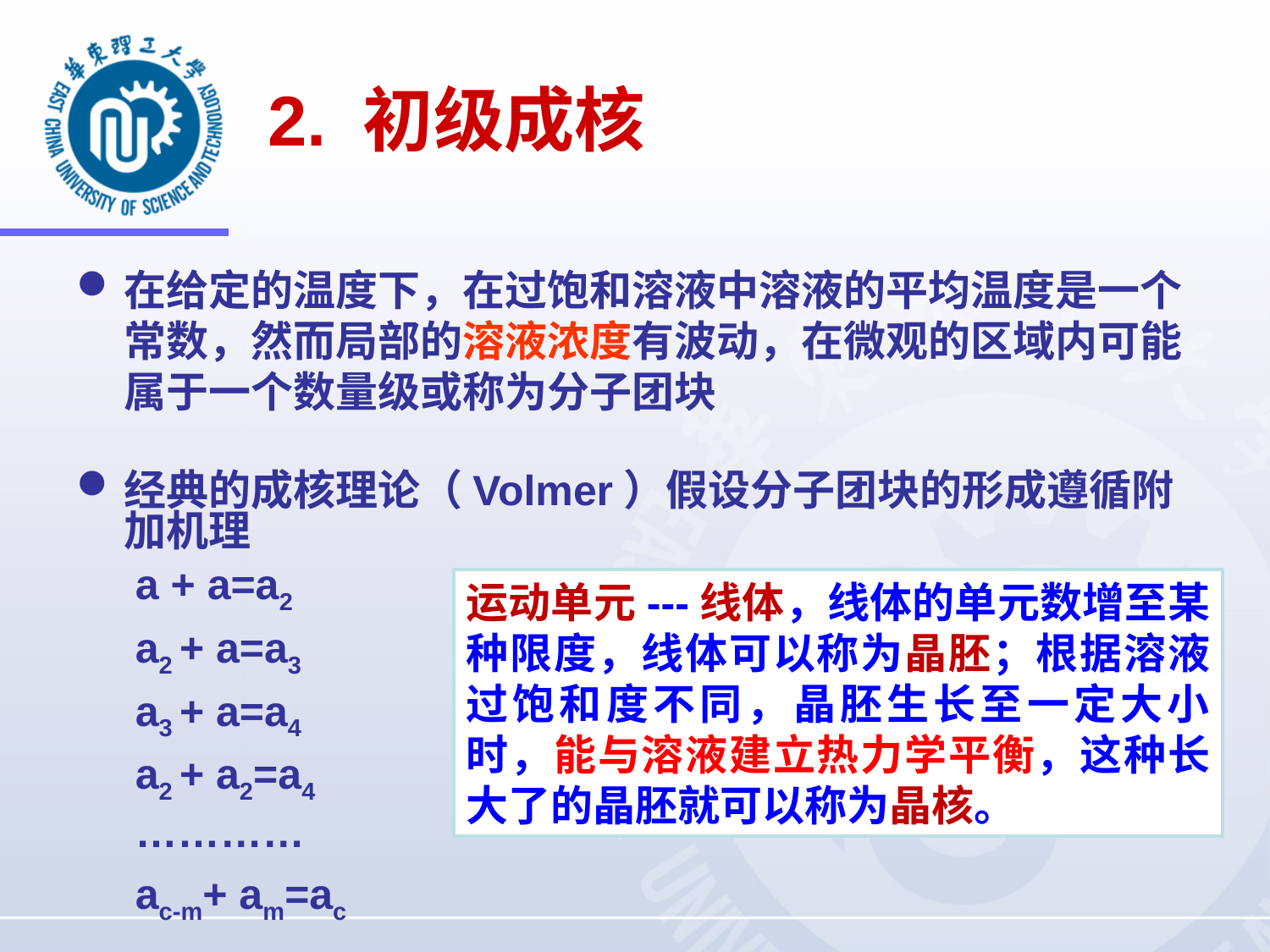

# 2. 初级成核
在给定的温度下，在过饱和溶液中溶液的平均温度是一个常数，然而局部的溶液浓度有波动，在微观的区域内可能属于一个数量级或称为分子团块

经典的成核理论（Volmer）假设分子团块的形成遵循附加机理
     a + a=a2
     a2 + a=a3
     a3 + a=a4
     a2 + a2=a4
     …………
     ac-m+ am=ac

运动单元---线体，线体的单元数增至某种限度，线体可以称为晶胚；根据溶液过饱和度不同，晶胚生长至一定大小时，能与溶液建立热力学平衡，这种长大了的晶胚就可以称为晶核。